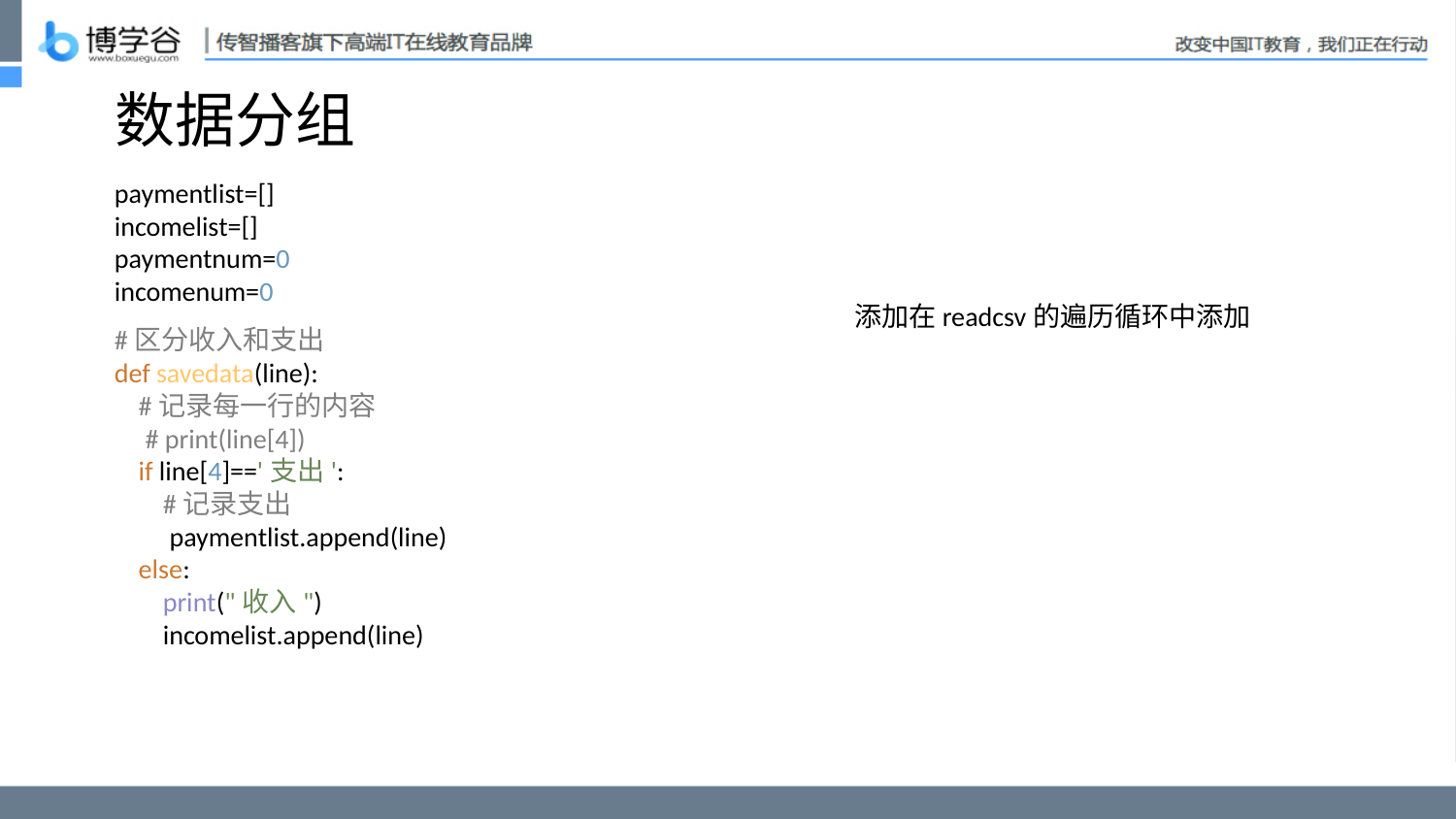

# 数据分组
paymentlist=[]
incomelist=[]
paymentnum=0
incomenum=0
添加在readcsv的遍历循环中添加
#区分收入和支出
def savedata(line):
    #记录每一行的内容
    # print(line[4])
    if line[4]=='支出':
        #记录支出
        paymentlist.append(line)
    else:
        print("收入")
        incomelist.append(line)